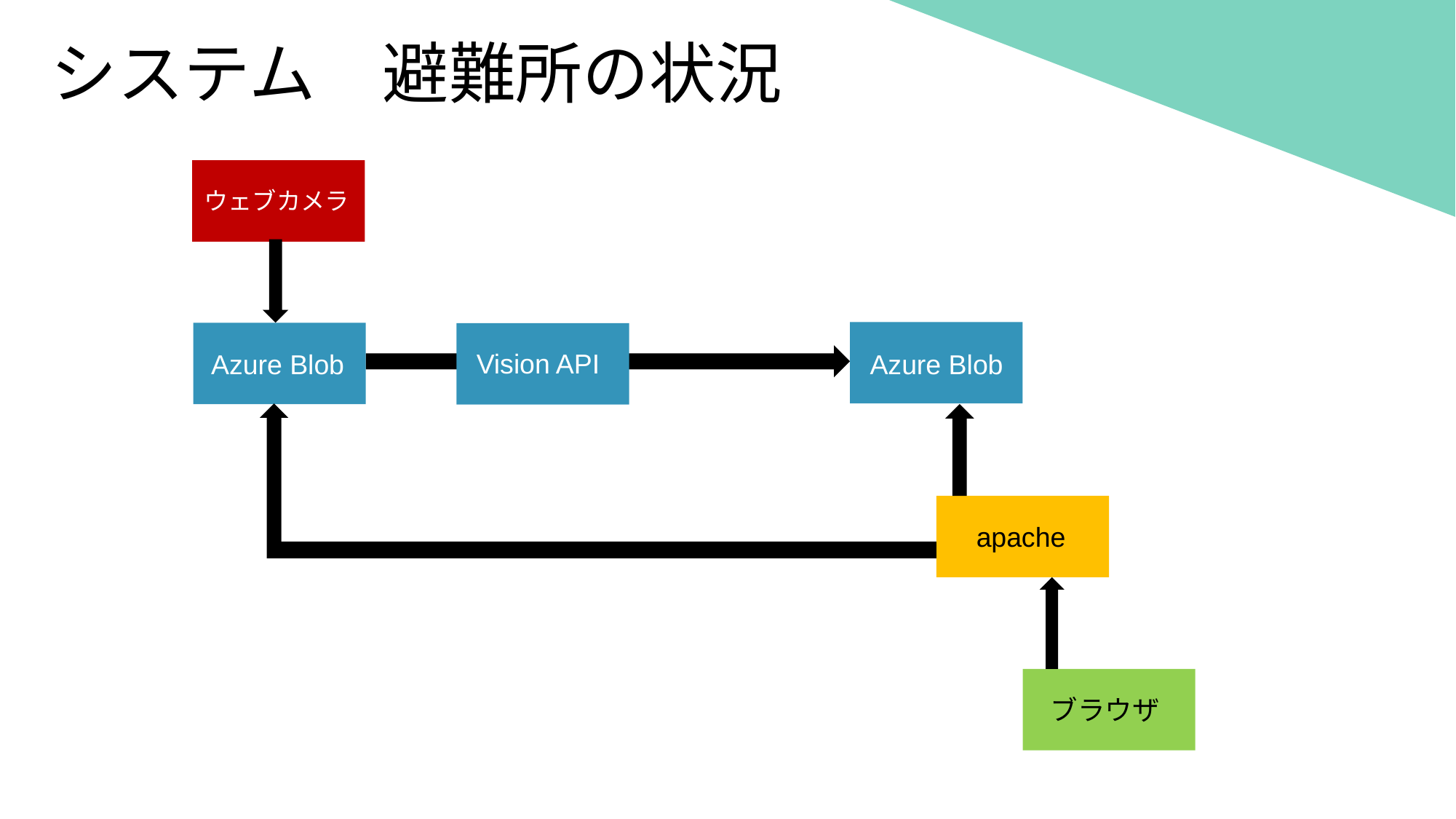

# システム　避難所の状況

ウェブカメラ

Vision API
Azure Blob
Azure Blob

apache

ブラウザ